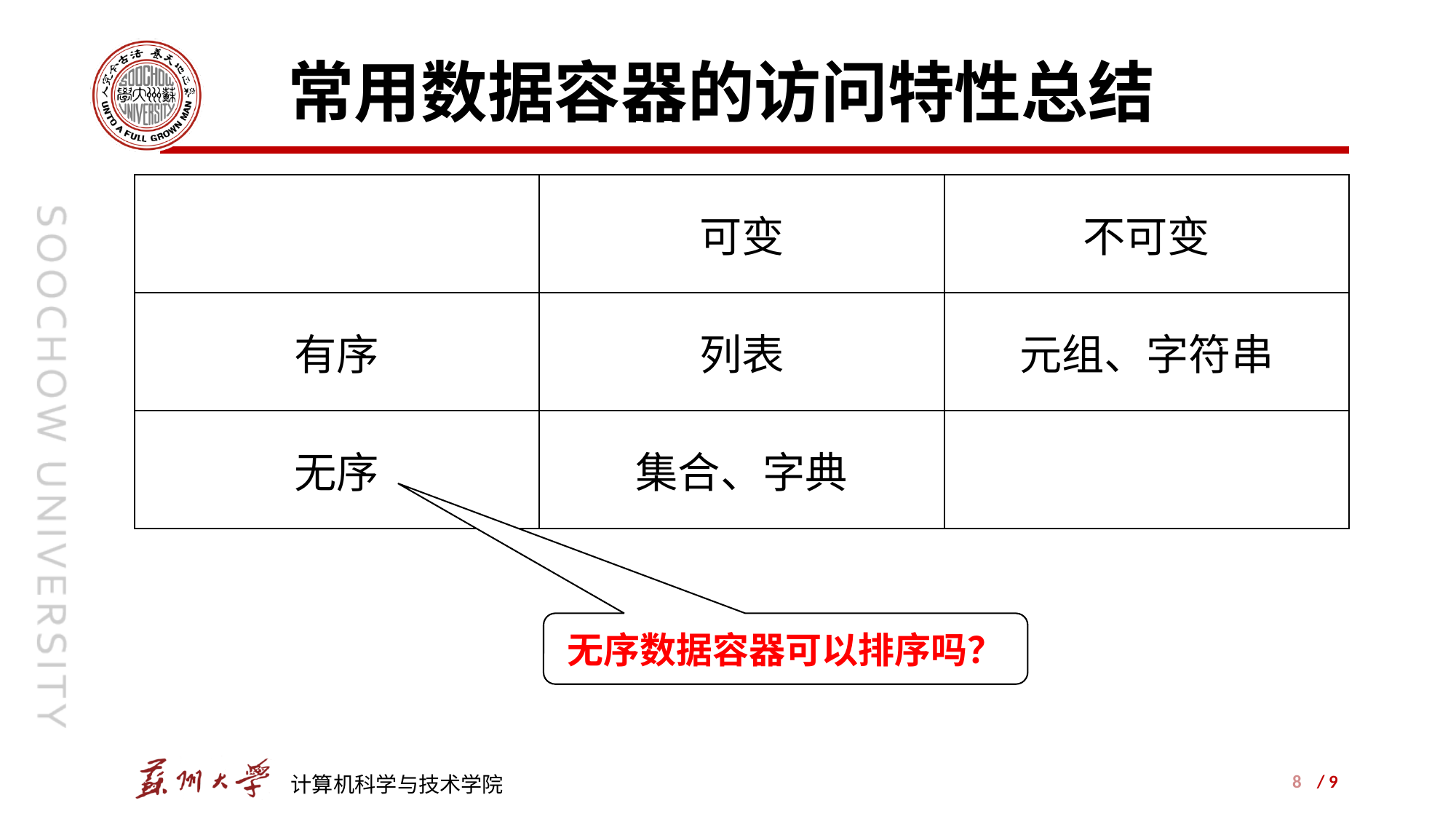

# 常用数据容器的访问特性总结
|  | 可变 | 不可变 |
| --- | --- | --- |
| 有序 | 列表 | 元组、字符串 |
| 无序 | 集合、字典 |  |
无序数据容器可以排序吗？
8